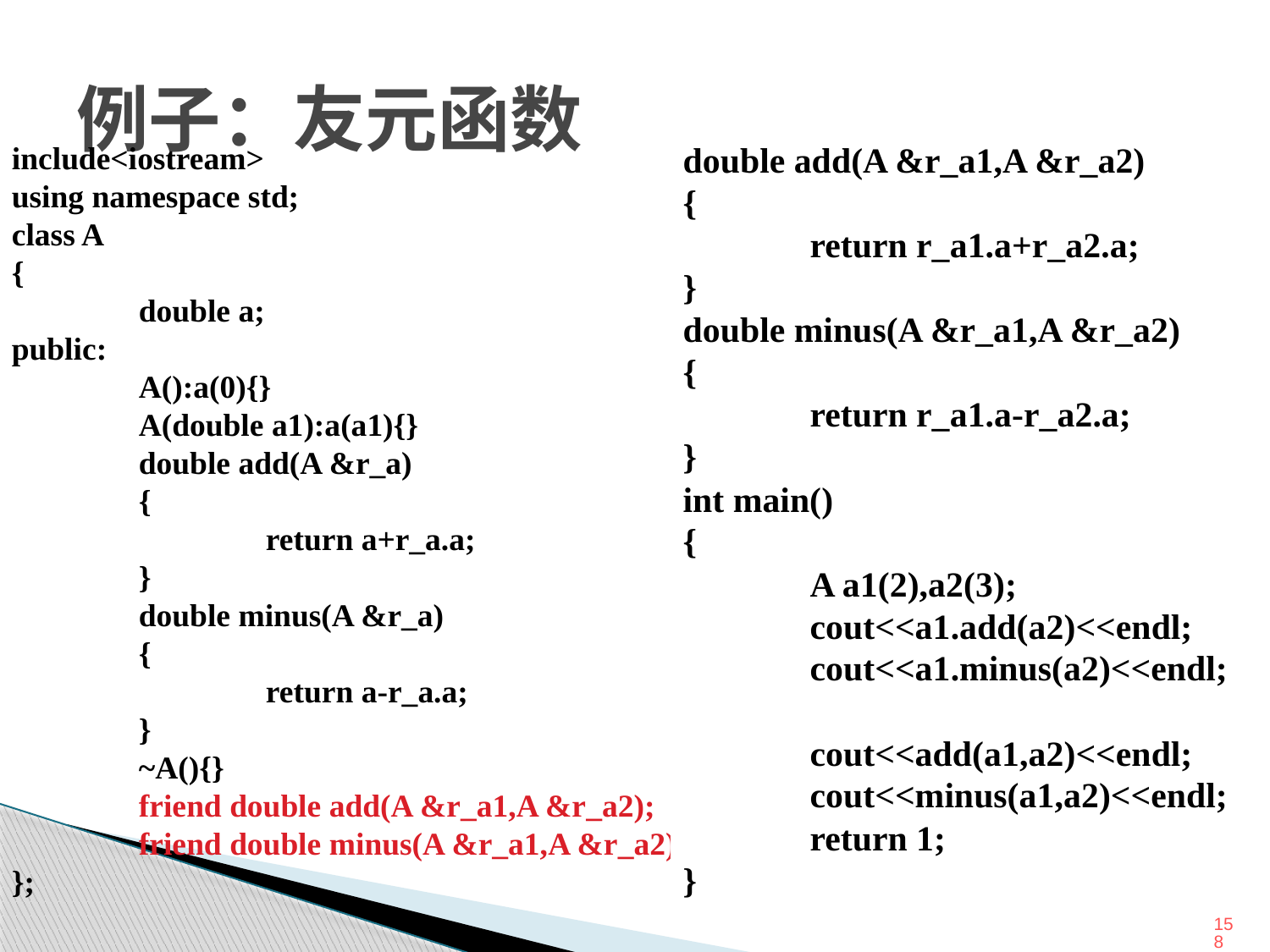

# 例子：友元函数
include<iostream>
using namespace std;
class A
{
	double a;
public:
	A():a(0){}
	A(double a1):a(a1){}
	double add(A &r_a)
	{
		return a+r_a.a;
	}
	double minus(A &r_a)
	{
		return a-r_a.a;
	}
	~A(){}
    	friend double add(A &r_a1,A &r_a2);
	friend double minus(A &r_a1,A &r_a2);
};
double add(A &r_a1,A &r_a2)
{
	return r_a1.a+r_a2.a;
}
double minus(A &r_a1,A &r_a2)
{
	return r_a1.a-r_a2.a;
}
int main()
{
	A a1(2),a2(3);
	cout<<a1.add(a2)<<endl;
	cout<<a1.minus(a2)<<endl;

	cout<<add(a1,a2)<<endl;
	cout<<minus(a1,a2)<<endl;
	return 1;
}
158